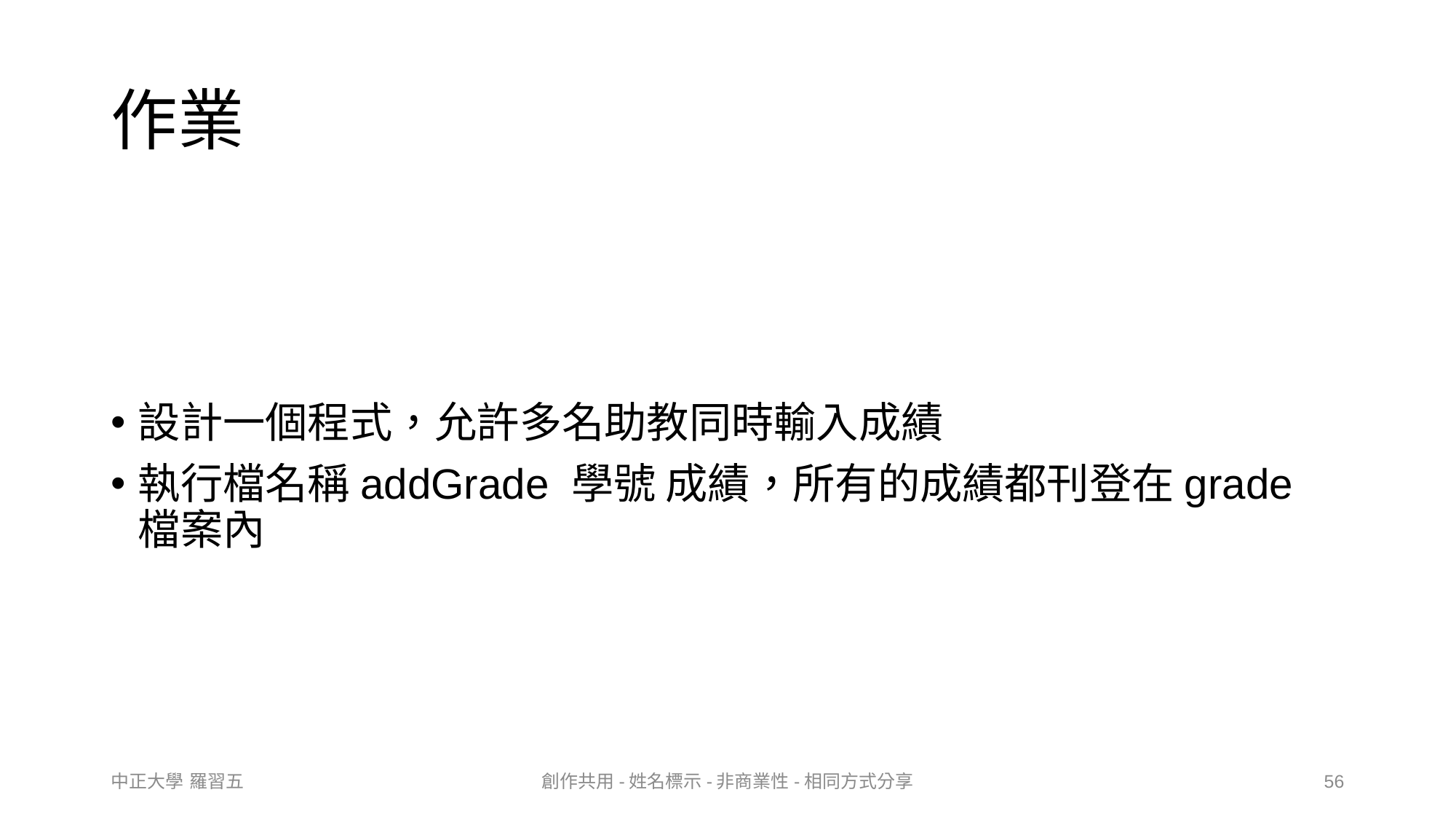

# 作業
設計一個程式，允許多名助教同時輸入成績
執行檔名稱addGrade 學號 成績，所有的成績都刊登在grade檔案內
中正大學 羅習五
創作共用-姓名標示-非商業性-相同方式分享
56